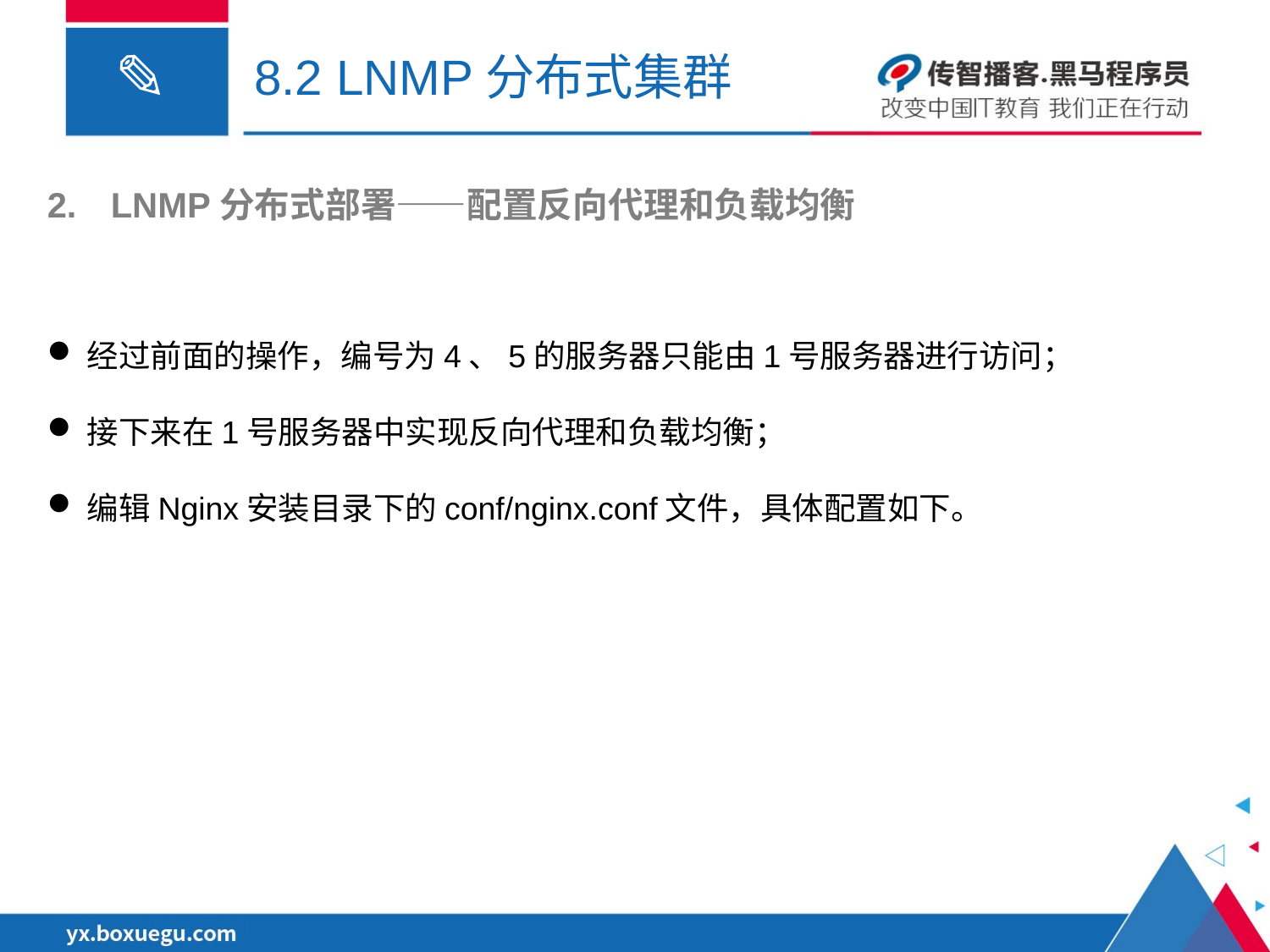

# 8.2 LNMP分布式集群
LNMP分布式部署——配置反向代理和负载均衡
经过前面的操作，编号为4、5的服务器只能由1号服务器进行访问；
接下来在1号服务器中实现反向代理和负载均衡；
编辑Nginx安装目录下的conf/nginx.conf文件，具体配置如下。